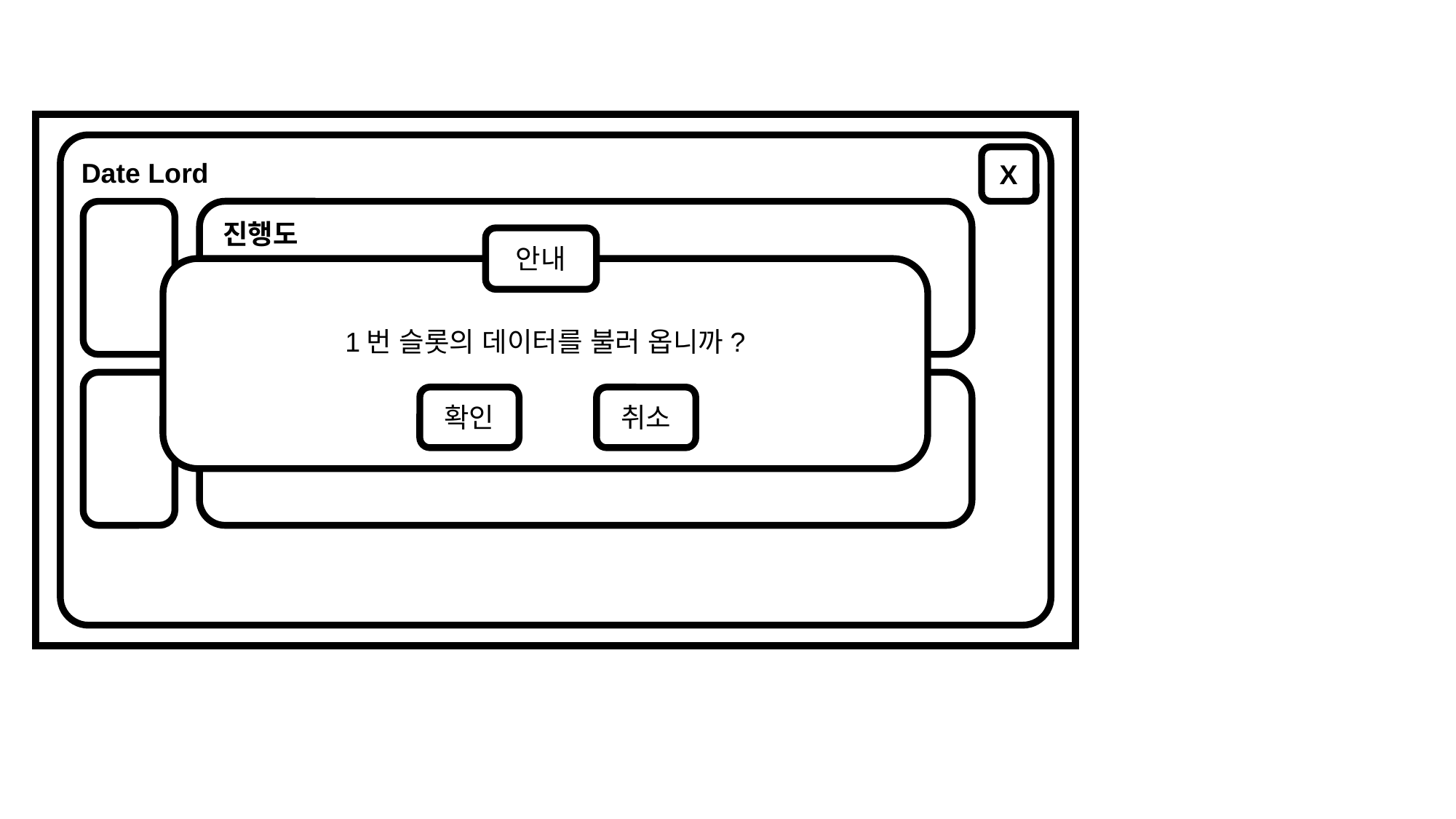

Date Lord
X
Title

진행도

안내
플레이 타임

1번 슬롯의 데이터를 불러 옵니까?

확인

취소
NEW Game
Continue
setting